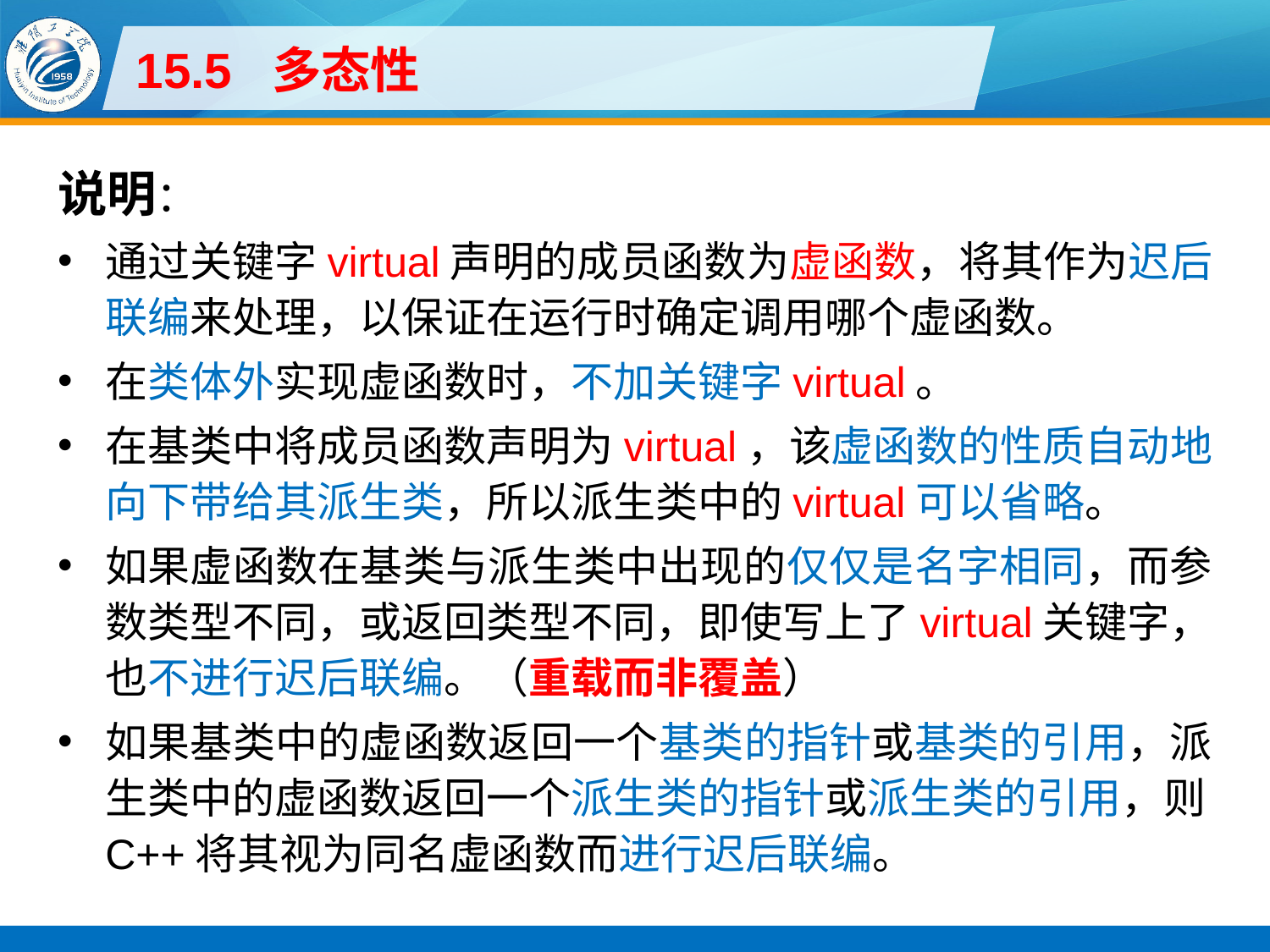

# 15.5  多态性
说明：
通过关键字virtual声明的成员函数为虚函数，将其作为迟后联编来处理，以保证在运行时确定调用哪个虚函数。
在类体外实现虚函数时，不加关键字virtual。
在基类中将成员函数声明为virtual，该虚函数的性质自动地向下带给其派生类，所以派生类中的virtual可以省略。
如果虚函数在基类与派生类中出现的仅仅是名字相同，而参数类型不同，或返回类型不同，即使写上了virtual关键字，也不进行迟后联编。（重载而非覆盖）
如果基类中的虚函数返回一个基类的指针或基类的引用，派生类中的虚函数返回一个派生类的指针或派生类的引用，则C++将其视为同名虚函数而进行迟后联编。